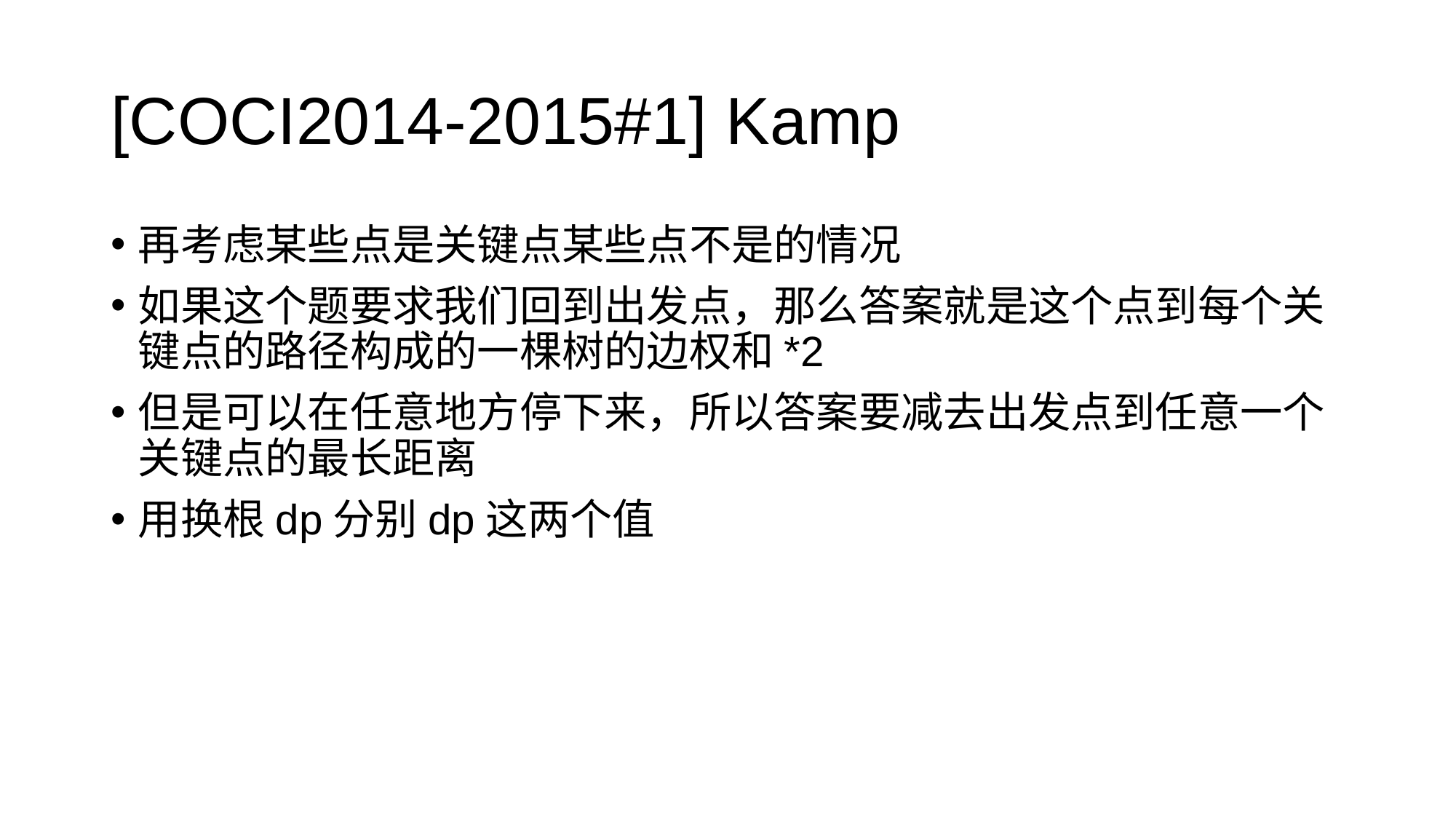

# [COCI2014-2015#1] Kamp
再考虑某些点是关键点某些点不是的情况
如果这个题要求我们回到出发点，那么答案就是这个点到每个关键点的路径构成的一棵树的边权和*2
但是可以在任意地方停下来，所以答案要减去出发点到任意一个关键点的最长距离
用换根dp分别dp这两个值